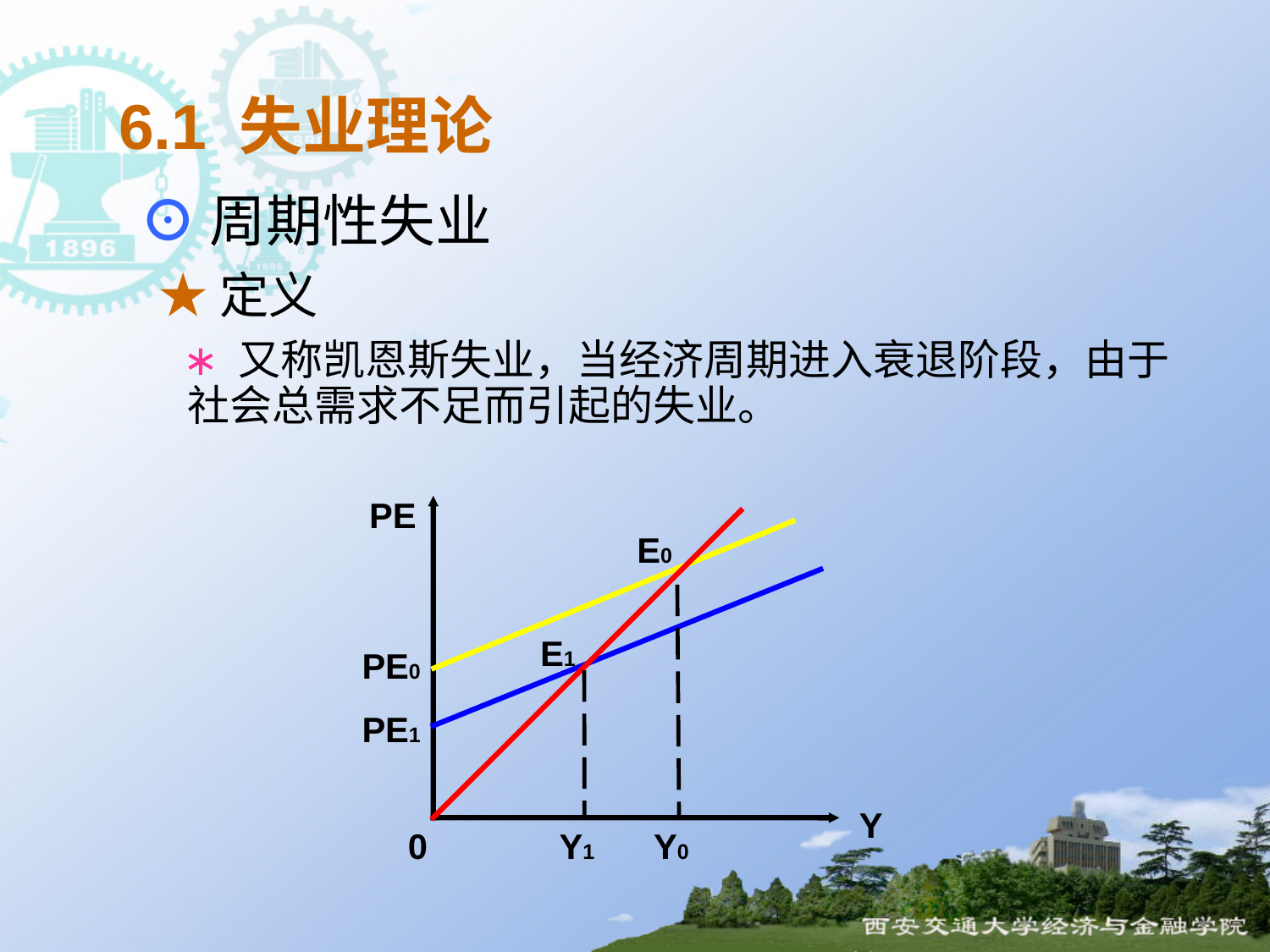

# 6.1 失业理论
⊙周期性失业
  ★定义
      ∗ 又称凯恩斯失业，当经济周期进入衰退阶段，由于社会总需求不足而引起的失业。
  PE

E0

E1
PE0

PE1
Y
0

Y1
Y0